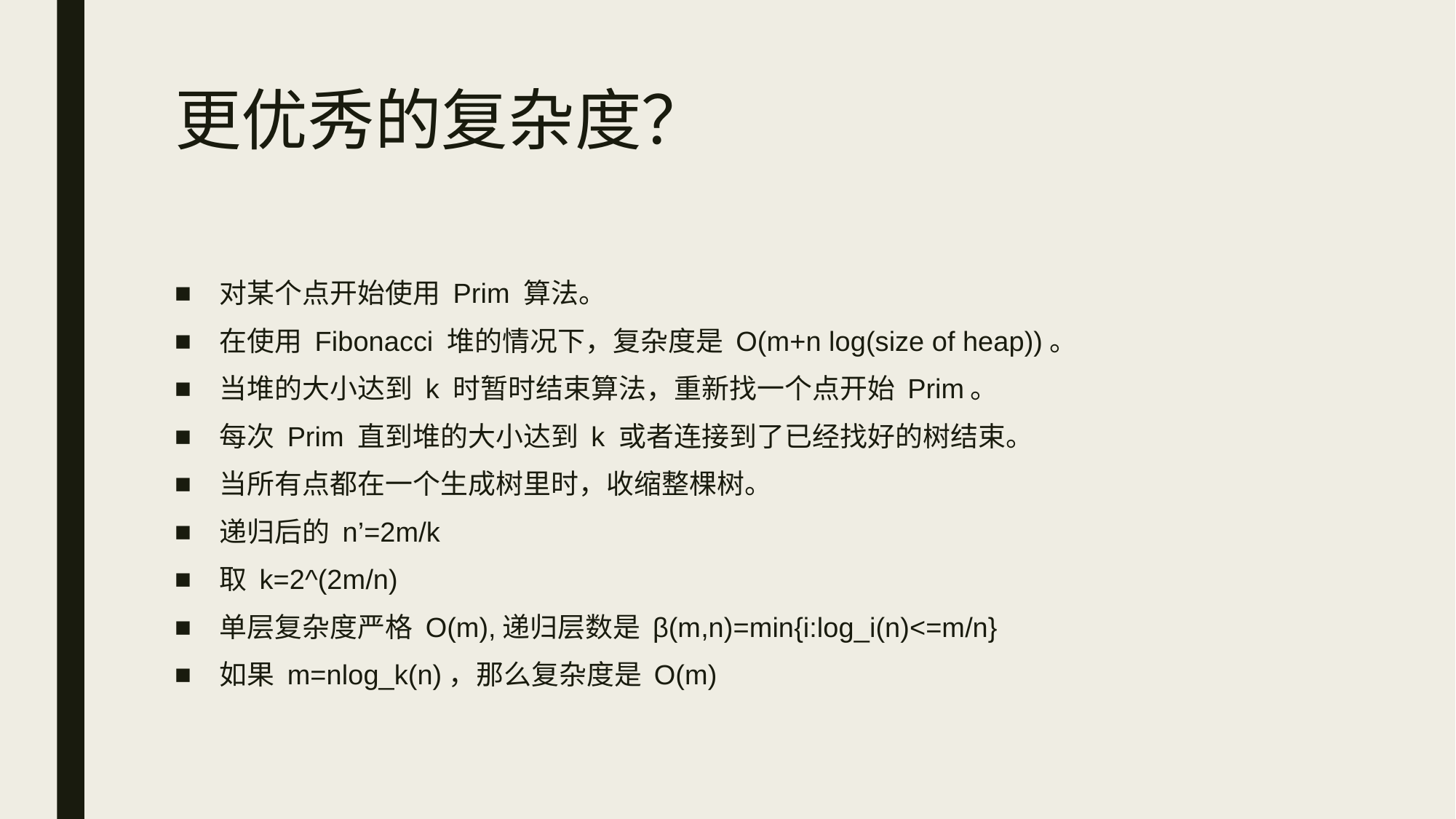

# 更优秀的复杂度？
对某个点开始使用 Prim 算法。
在使用 Fibonacci 堆的情况下，复杂度是 O(m+n log(size of heap))。
当堆的大小达到 k 时暂时结束算法，重新找一个点开始 Prim。
每次 Prim 直到堆的大小达到 k 或者连接到了已经找好的树结束。
当所有点都在一个生成树里时，收缩整棵树。
递归后的 n’=2m/k
取 k=2^(2m/n)
单层复杂度严格 O(m),递归层数是 β(m,n)=min{i:log_i(n)<=m/n}
如果 m=nlog_k(n)，那么复杂度是 O(m)